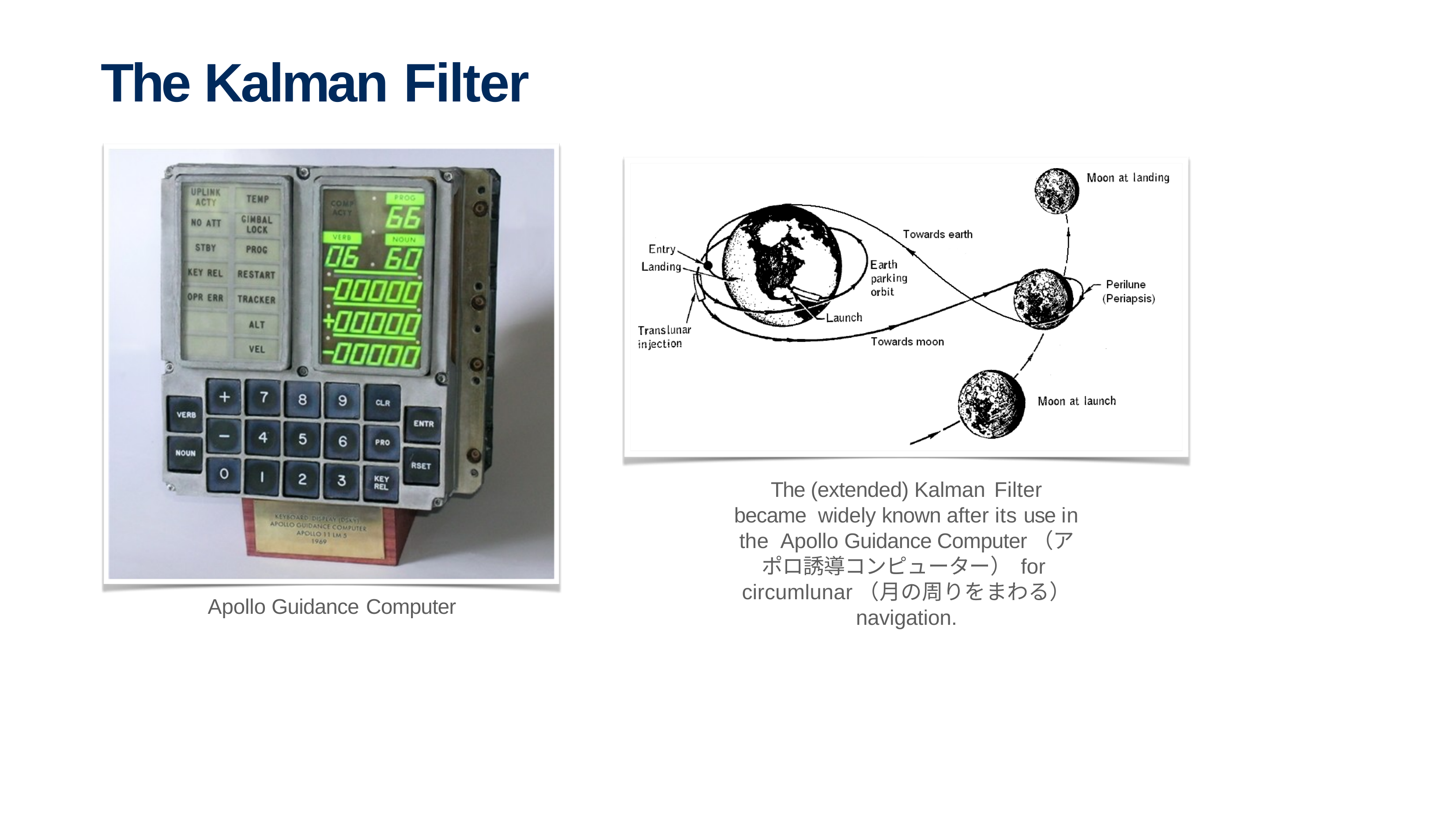

# The Kalman Filter

The (extended) Kalman Filter became  widely known after its use in the  Apollo Guidance Computer（アポロ誘導コンピューター） for  circumlunar（月の周りをまわる） navigation.
Apollo Guidance Computer